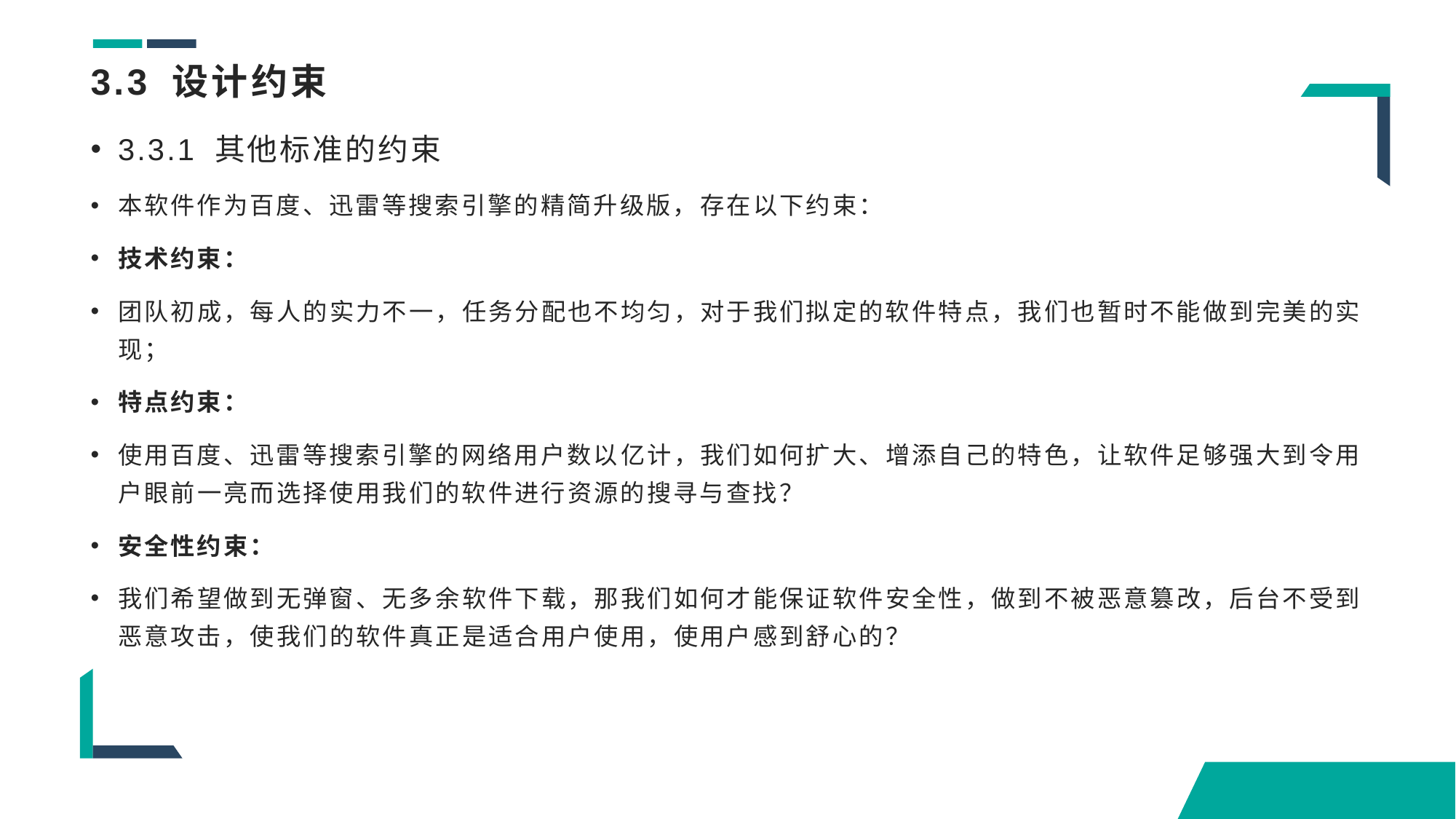

# 3.3 设计约束
3.3.1 其他标准的约束
本软件作为百度、迅雷等搜索引擎的精简升级版，存在以下约束：
技术约束：
团队初成，每人的实力不一，任务分配也不均匀，对于我们拟定的软件特点，我们也暂时不能做到完美的实现；
特点约束：
使用百度、迅雷等搜索引擎的网络用户数以亿计，我们如何扩大、增添自己的特色，让软件足够强大到令用户眼前一亮而选择使用我们的软件进行资源的搜寻与查找？
安全性约束：
我们希望做到无弹窗、无多余软件下载，那我们如何才能保证软件安全性，做到不被恶意篡改，后台不受到恶意攻击，使我们的软件真正是适合用户使用，使用户感到舒心的？